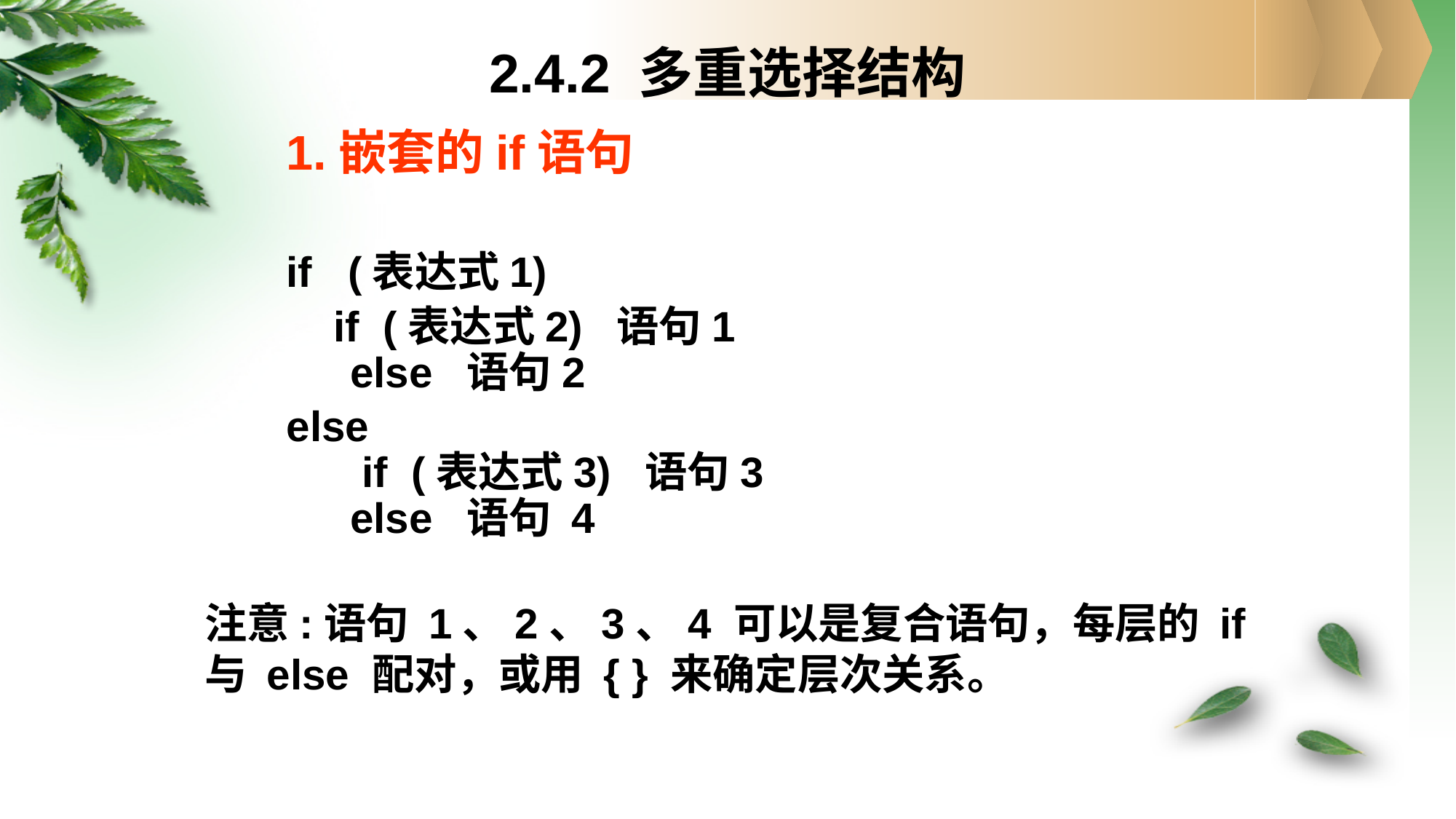

2.4.2 多重选择结构
1.嵌套的if语句

if   (表达式1)
    if  (表达式2)  语句1
else  语句2
else
 if  (表达式3)  语句3
else  语句 4
注意:语句 1、2、3、4 可以是复合语句，每层的 if 与 else 配对，或用 { } 来确定层次关系。